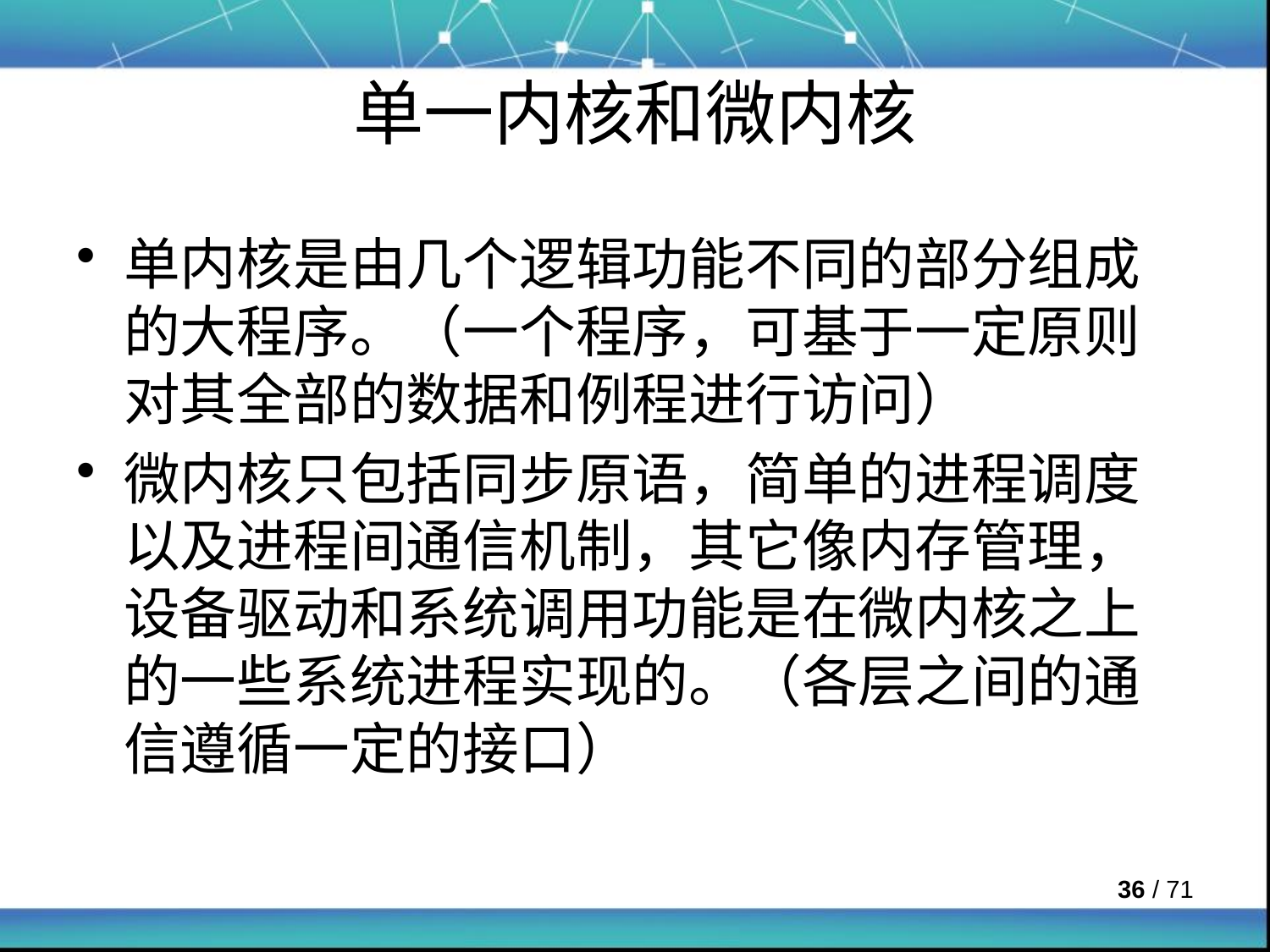

# 单一内核和微内核
单内核是由几个逻辑功能不同的部分组成的大程序。（一个程序，可基于一定原则 对其全部的数据和例程进行访问）
微内核只包括同步原语，简单的进程调度以及进程间通信机制，其它像内存管理，设备驱动和系统调用功能是在微内核之上的一些系统进程实现的。（各层之间的通信遵循一定的接口）
36 / 71